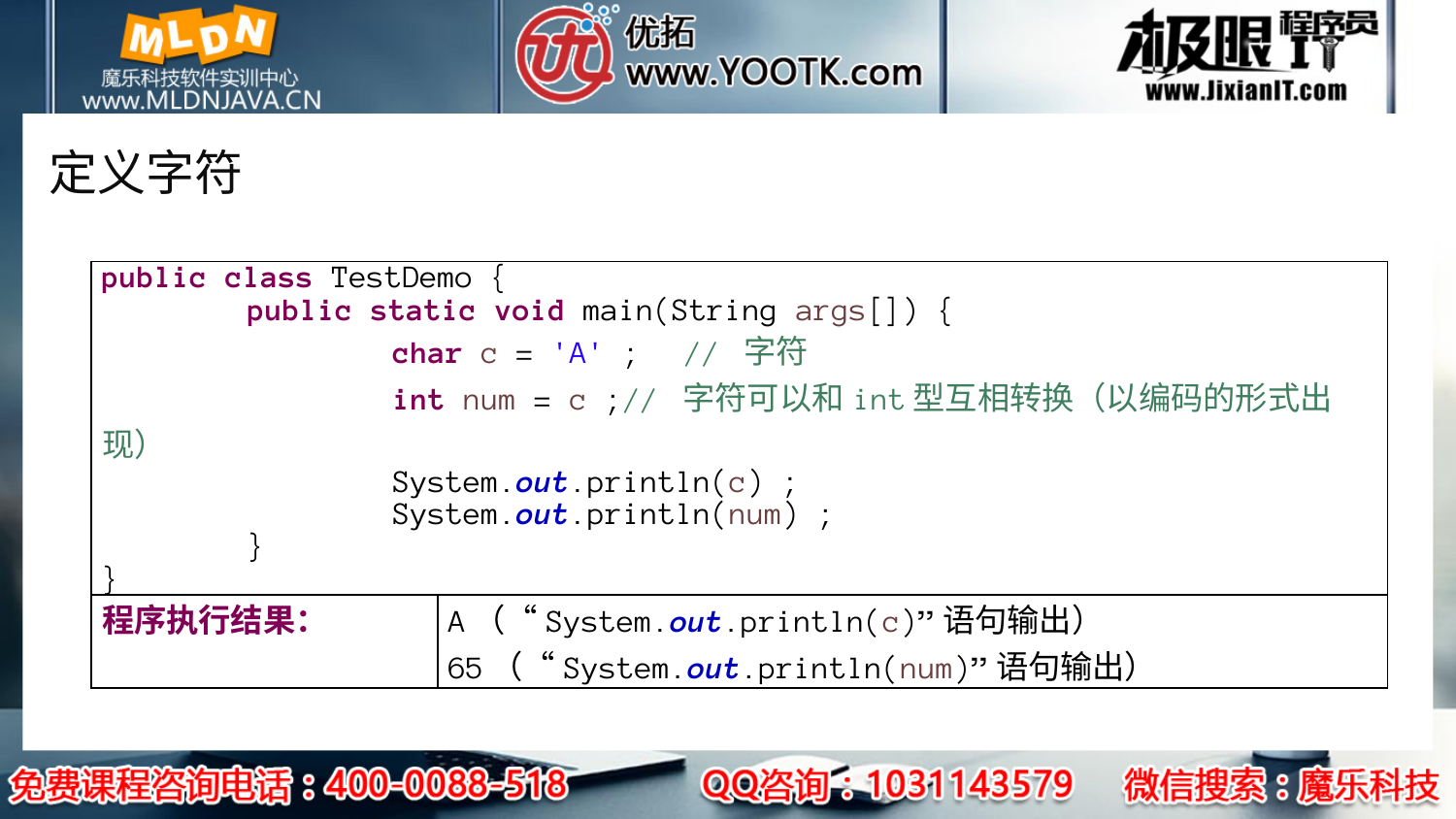

# 定义字符
| public class TestDemo { public static void main(String args[]) { char c = 'A' ; // 字符 int num = c ;// 字符可以和int型互相转换（以编码的形式出现） System.out.println(c) ; System.out.println(num) ; } } |  |
| --- | --- |
| 程序执行结果： | A（“System.out.println(c)”语句输出） 65（“System.out.println(num)”语句输出） |